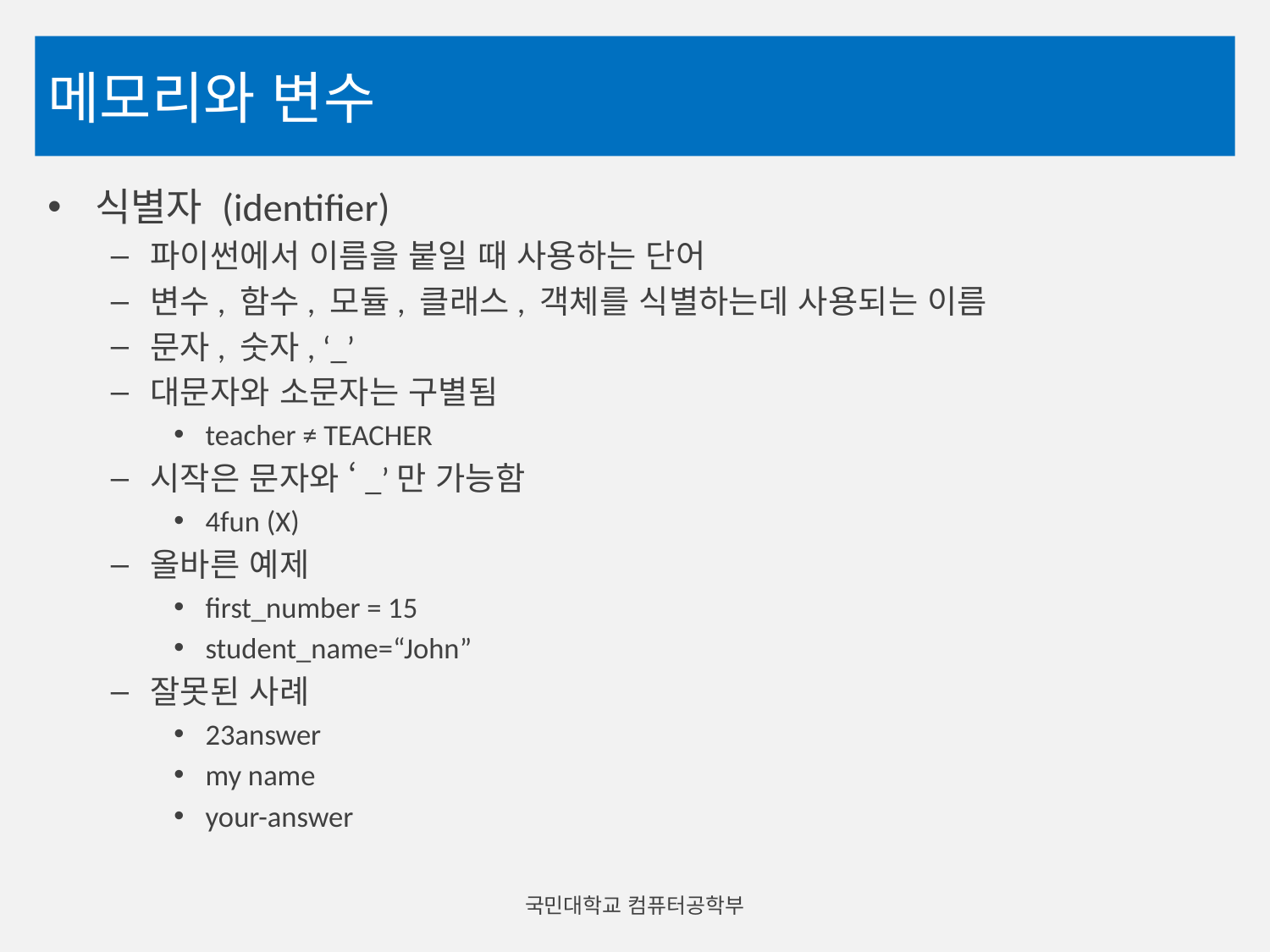

# 메모리와 변수
식별자 (identifier)
파이썬에서 이름을 붙일 때 사용하는 단어
변수, 함수, 모듈, 클래스, 객체를 식별하는데 사용되는 이름
문자, 숫자, ‘_’
대문자와 소문자는 구별됨
teacher ≠ TEACHER
시작은 문자와 ‘_’만 가능함
4fun (X)
올바른 예제
first_number = 15
student_name=“John”
잘못된 사례
23answer
my name
your-answer

국민대학교 컴퓨터공학부